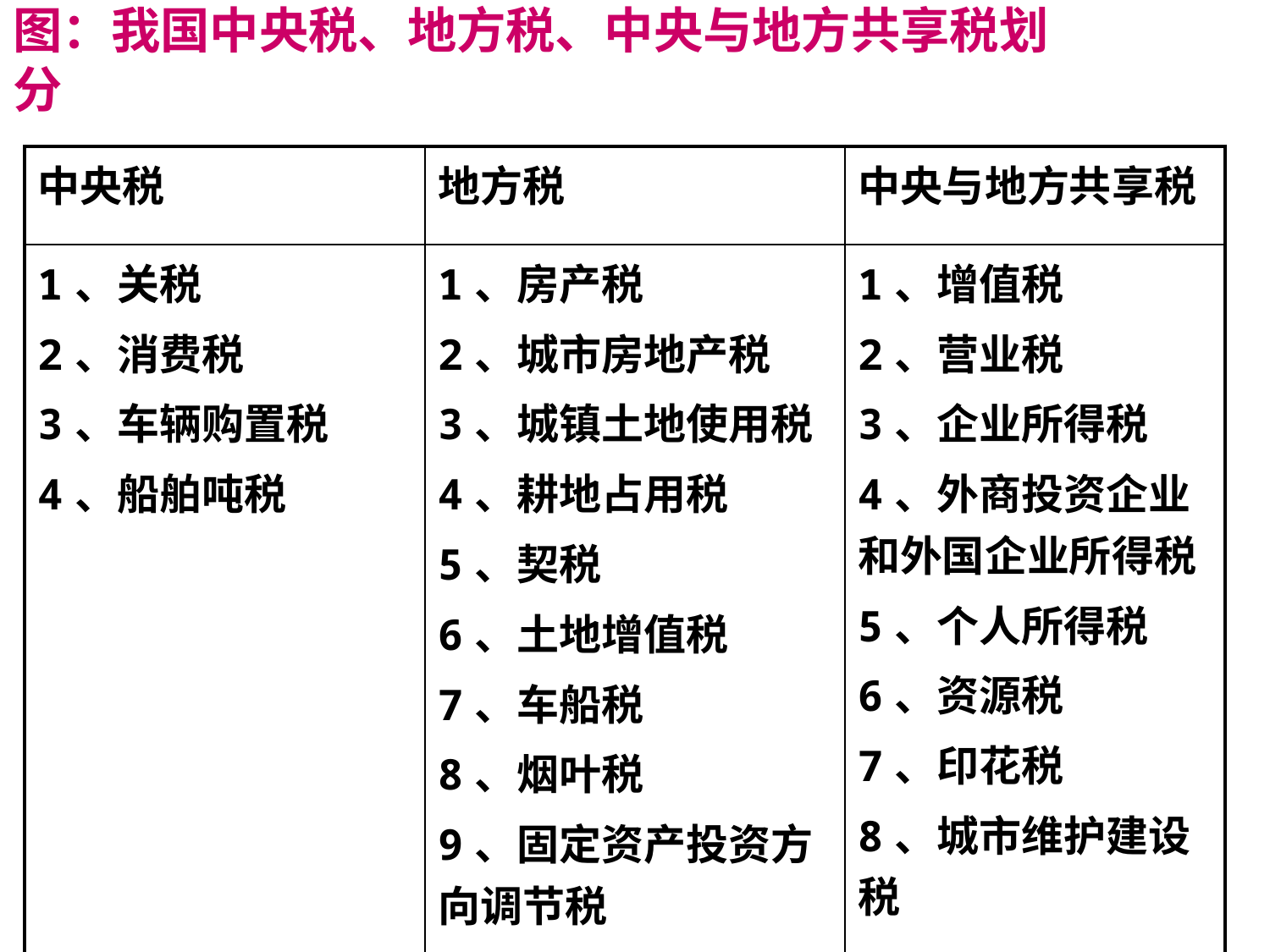

图：我国中央税、地方税、中央与地方共享税划分
| 中央税 | 地方税 | 中央与地方共享税 |
| --- | --- | --- |
| 1、关税 2、消费税 3、车辆购置税 4、船舶吨税 | 1、房产税 2、城市房地产税 3、城镇土地使用税 4、耕地占用税 5、契税 6、土地增值税 7、车船税 8、烟叶税 9、固定资产投资方向调节税 10、筵席税 | 1、增值税 2、营业税 3、企业所得税 4、外商投资企业和外国企业所得税 5、个人所得税 6、资源税 7、印花税 8、城市维护建设税 |